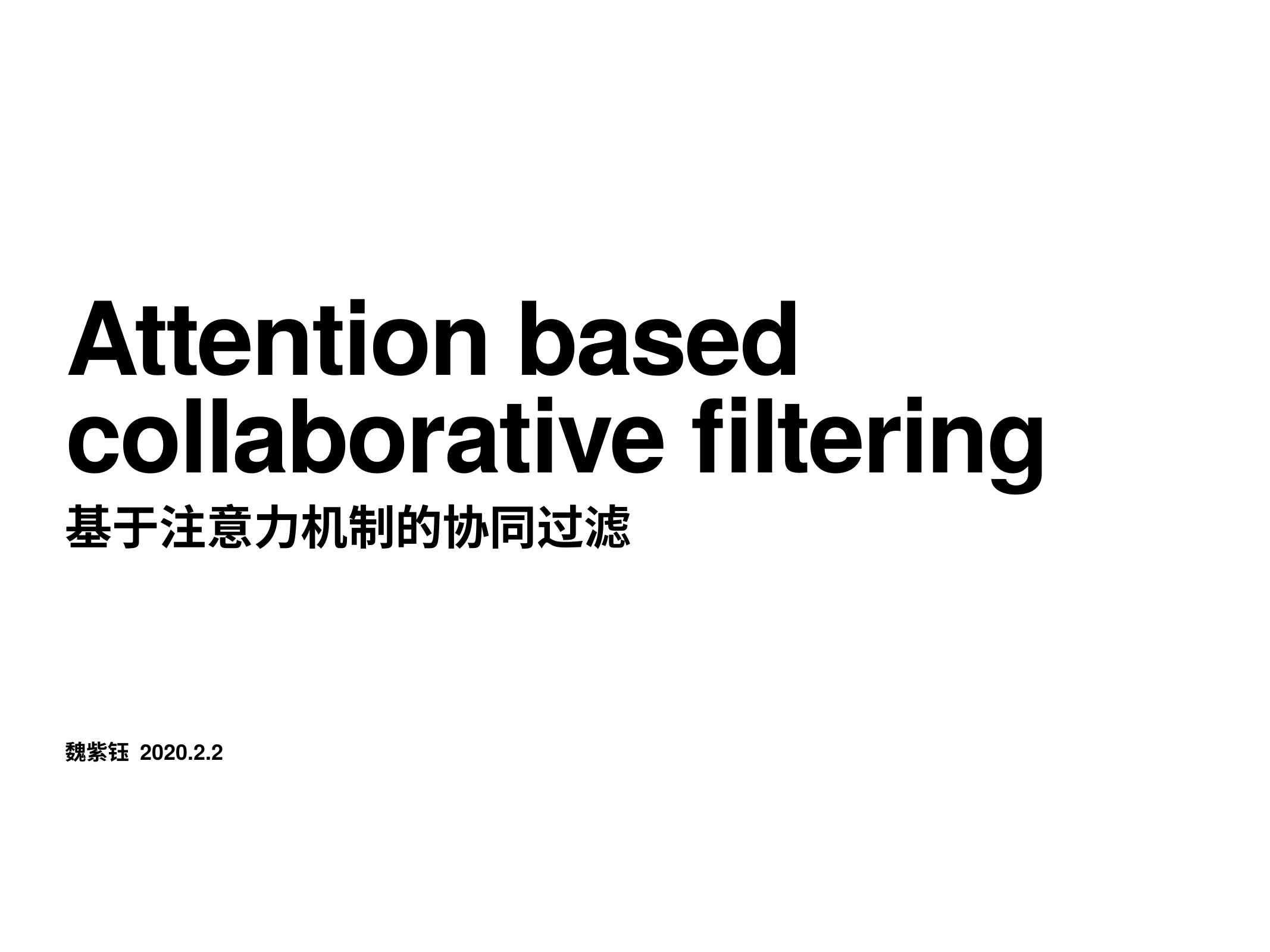

# Attention based collaborative filtering
基于注意力机制的协同过滤
魏紫钰 2020.2.2